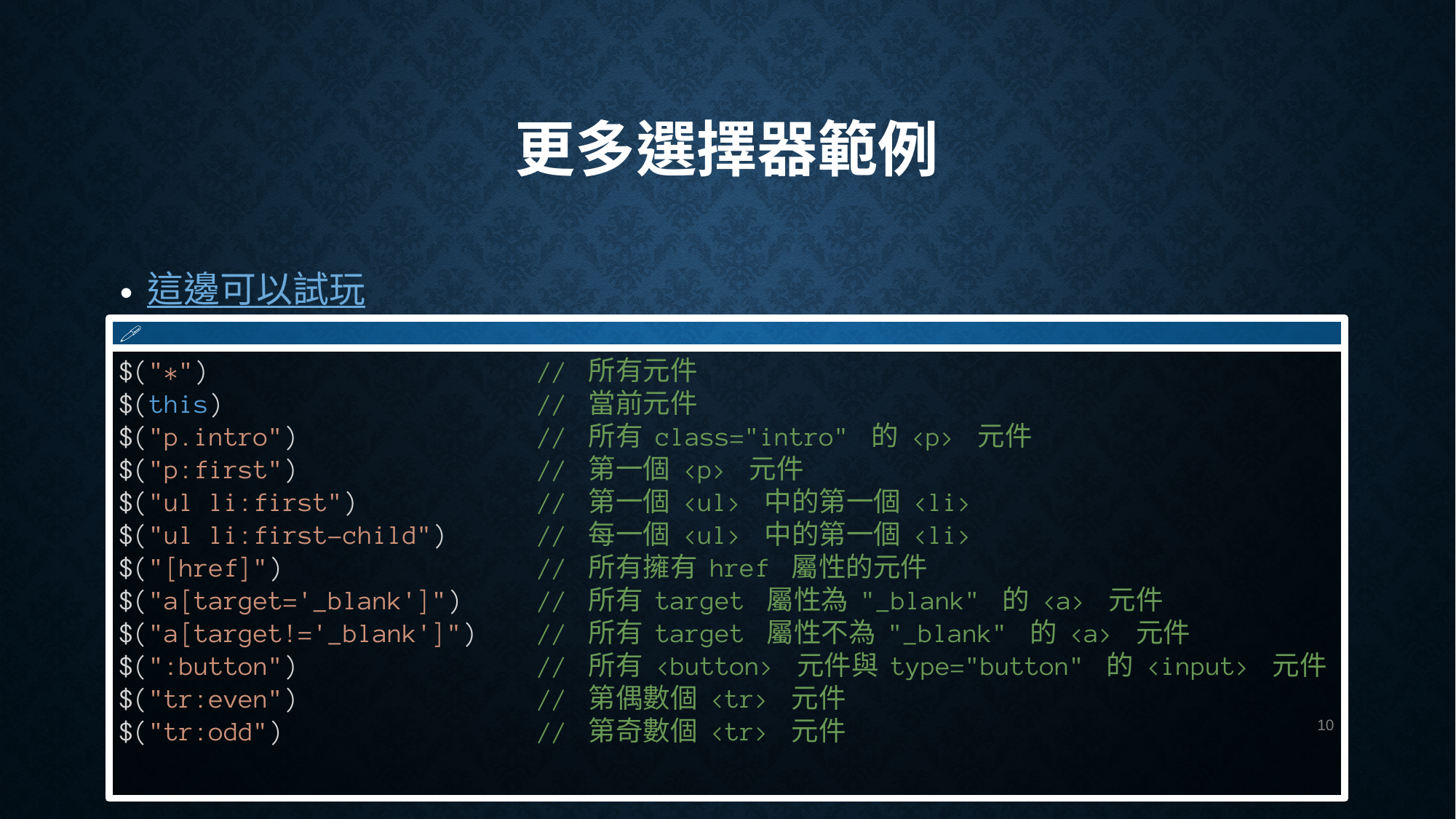

# 更多選擇器範例
這邊可以試玩
🖊
$("*")                      // 所有元件
$(this)                     // 當前元件
$("p.intro")                // 所有 class="intro" 的 <p> 元件
$("p:first")                // 第一個 <p> 元件
$("ul li:first")            // 第一個 <ul> 中的第一個 <li>
$("ul li:first-child")      // 每一個 <ul> 中的第一個 <li>
$("[href]")                 // 所有擁有 href 屬性的元件
$("a[target='_blank']")     // 所有 target 屬性為 "_blank" 的 <a> 元件
$("a[target!='_blank']")    // 所有 target 屬性不為 "_blank" 的 <a> 元件
$(":button")                // 所有 <button> 元件與 type="button" 的 <input> 元件
$("tr:even")                // 第偶數個 <tr> 元件
$("tr:odd")                 // 第奇數個 <tr> 元件

10